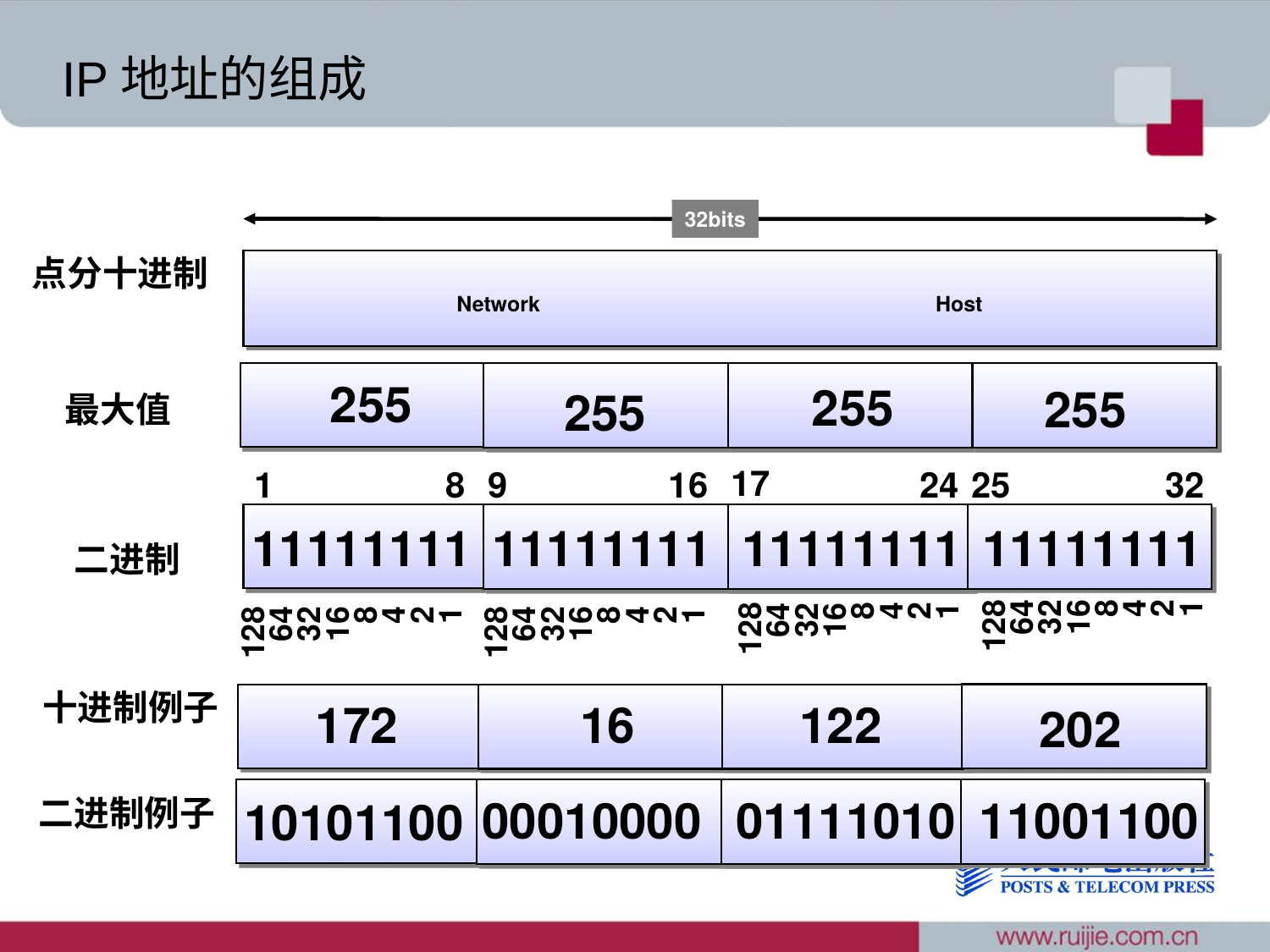

# IP地址的组成

32bits

点分十进制

Network
Host
 255
255
 255
 255
 255

最大值
17
1
8
9
16
24
25
32
 11111111
 11111111
 11111111
 11111111

二进制
128
64
32
16
8
4
2
1
128
64
32
16
8
4
2
1
128
64
32
16
8
4
2
1
128
64
32
16
8
4
2
1
 172
 16
 122
 202
十进制例子

 10101100
 00010000
 01111010
 11001100
 10101100
二进制例子